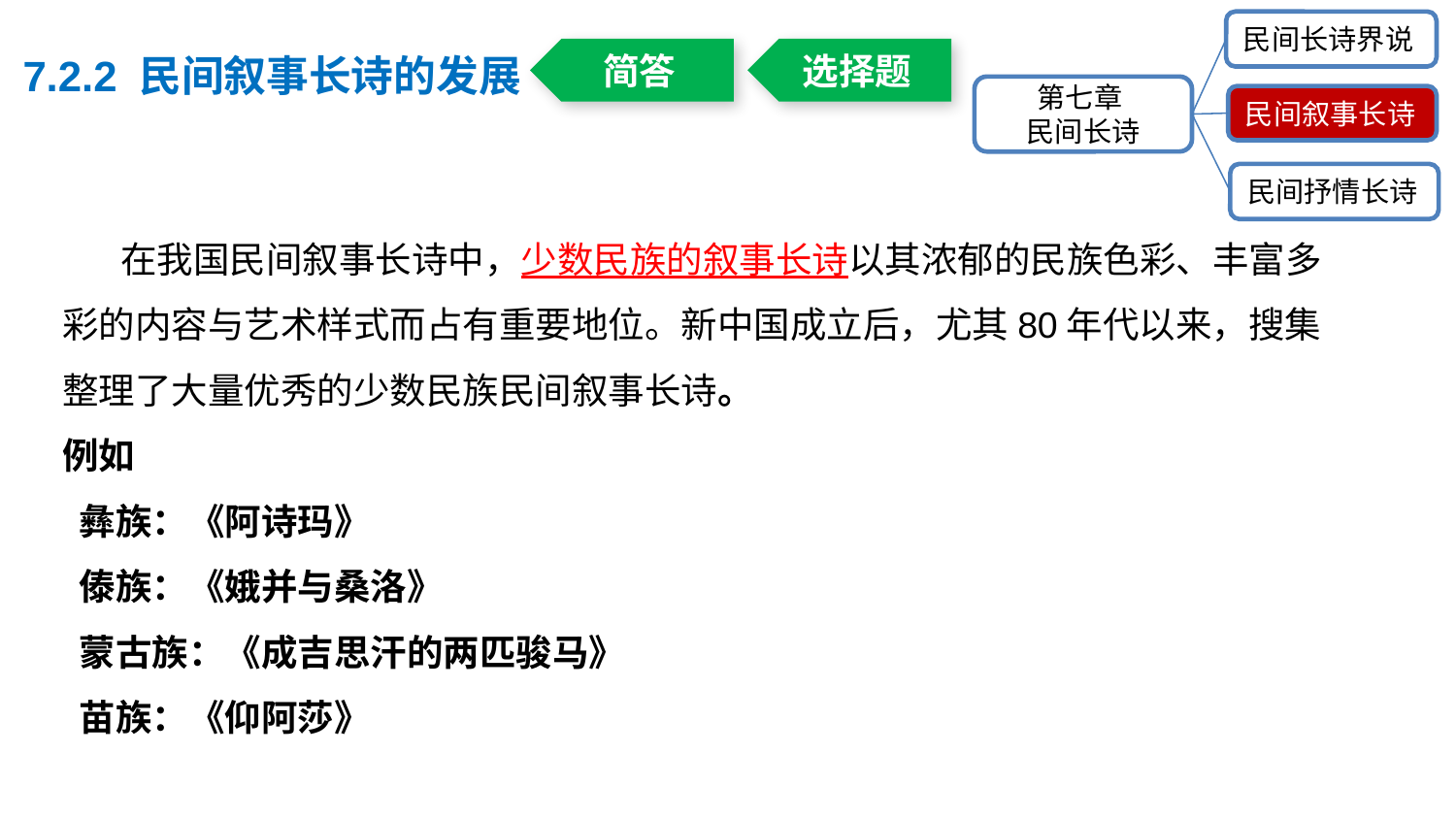

民间长诗界说
第七章
民间长诗
民间叙事长诗
民间抒情长诗
7.2.2 民间叙事长诗的发展
简答
选择题
      在我国民间叙事长诗中，少数民族的叙事长诗以其浓郁的民族色彩、丰富多彩的内容与艺术样式而占有重要地位。新中国成立后，尤其80年代以来，搜集整理了大量优秀的少数民族民间叙事长诗。
例如
 彝族：《阿诗玛》
 傣族：《娥并与桑洛》
 蒙古族：《成吉思汗的两匹骏马》
 苗族：《仰阿莎》